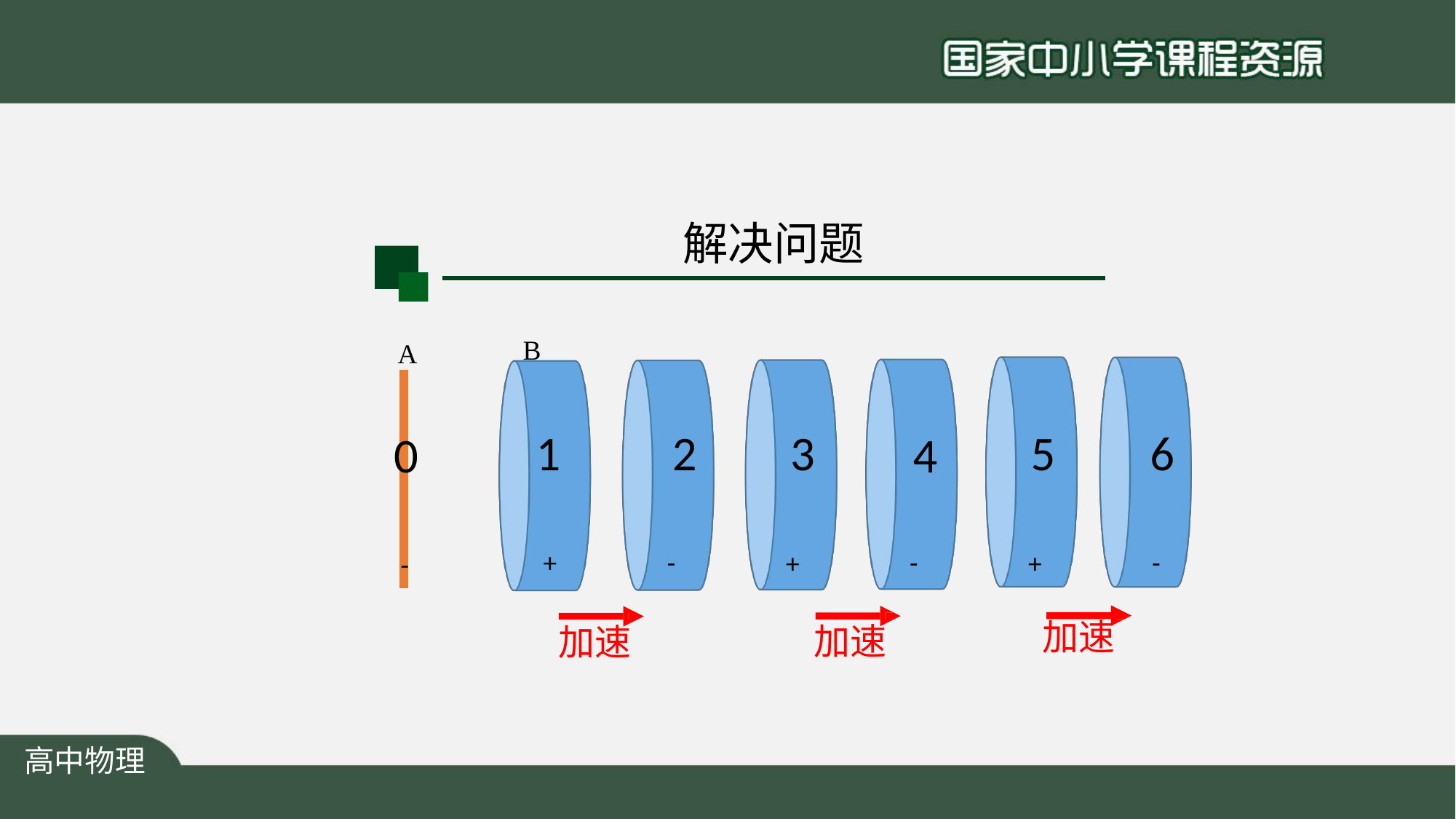

# 解决问题

B
A

5
6
1
2
3
0
4
-
+
-
-
+
+
-

加速
加速
加速
高中物理